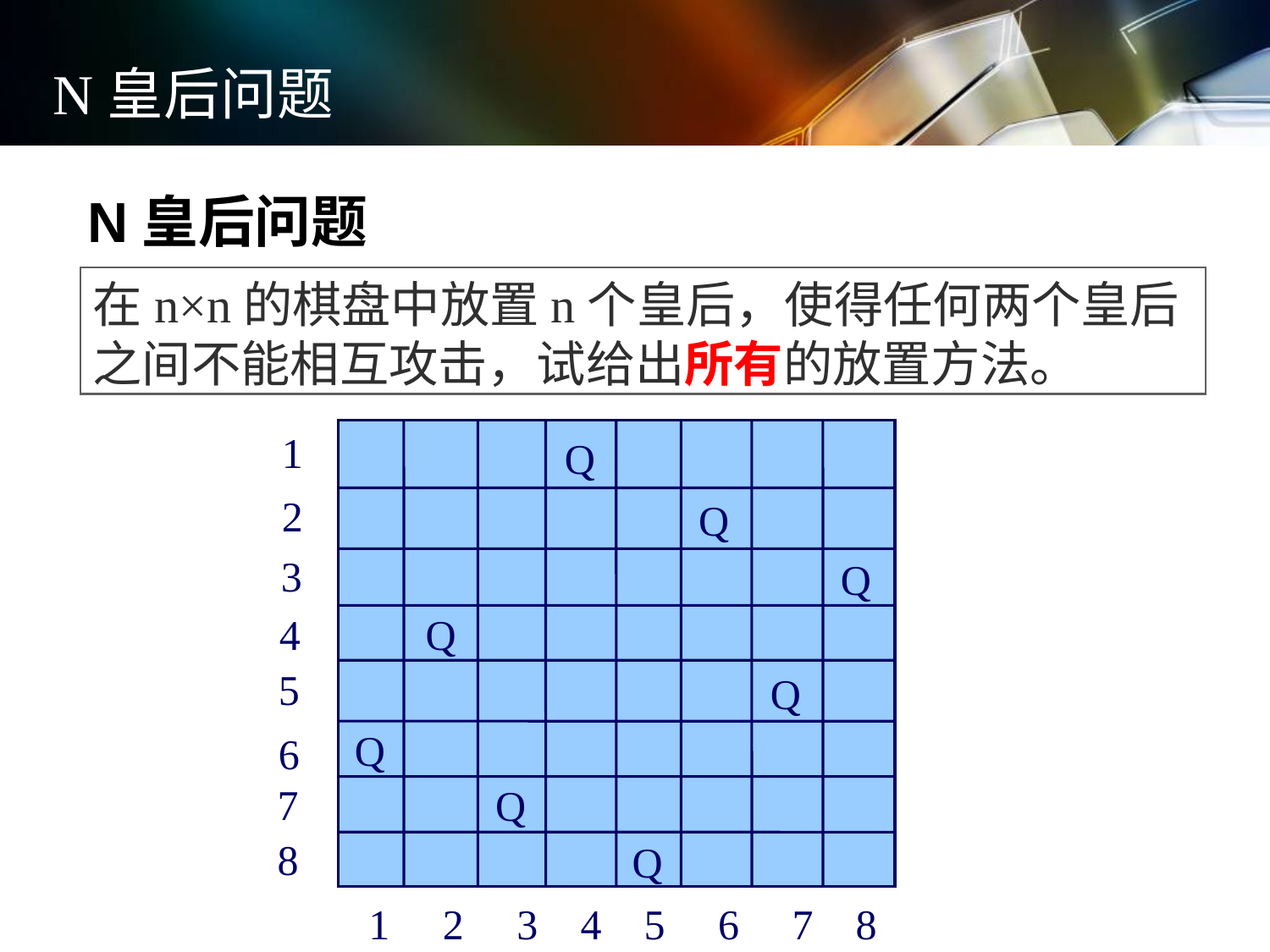

N皇后问题
N皇后问题
在n×n的棋盘中放置n个皇后，使得任何两个皇后之间不能相互攻击，试给出所有的放置方法。

1

Q
2

Q
3
Q

4
Q

5

Q
Q
6

7
Q

8
Q

  1     2     3    4    5     6     7    8